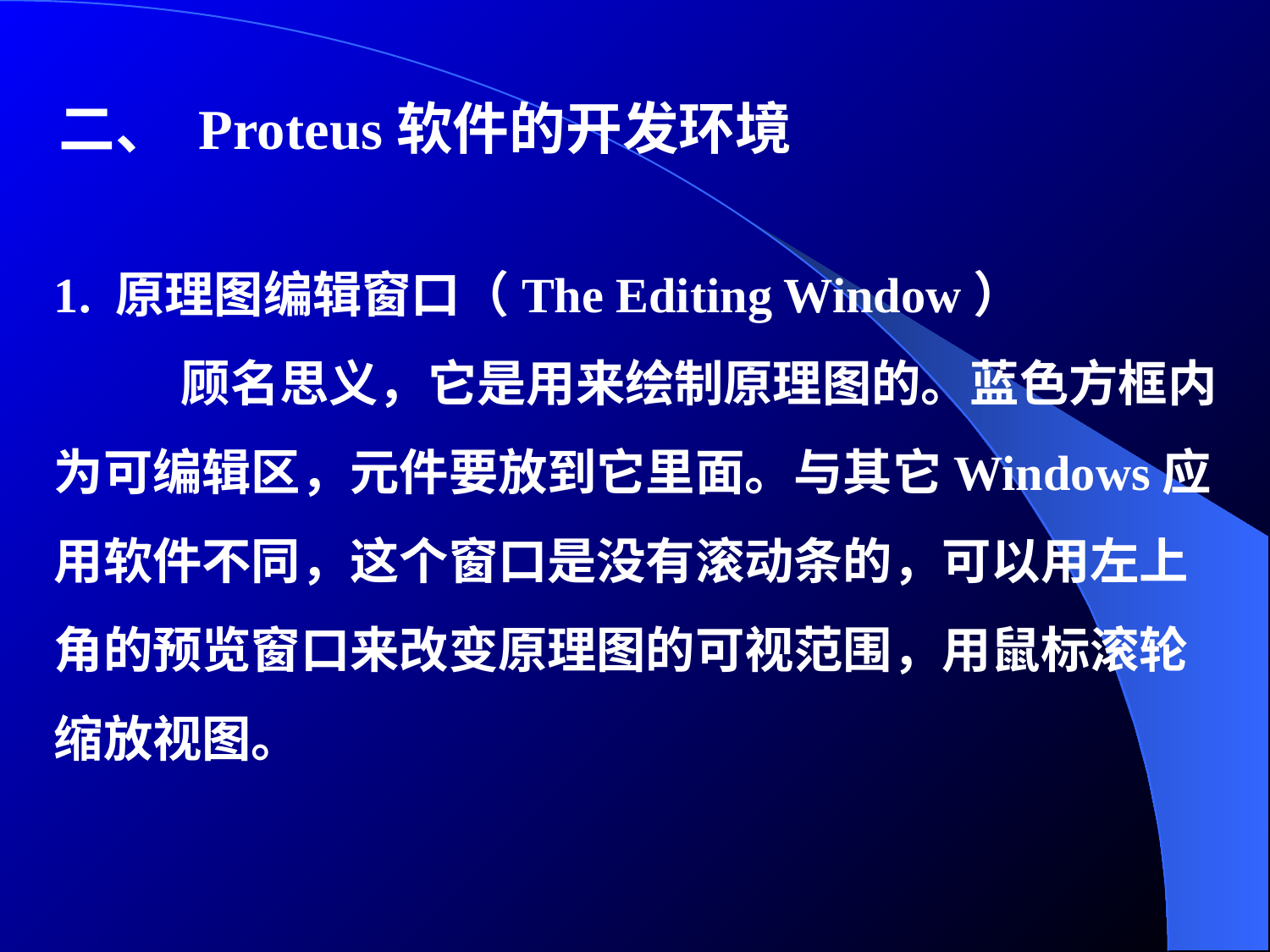

二、 Proteus软件的开发环境
1. 原理图编辑窗口（The Editing Window）
	顾名思义，它是用来绘制原理图的。蓝色方框内为可编辑区，元件要放到它里面。与其它Windows应用软件不同，这个窗口是没有滚动条的，可以用左上角的预览窗口来改变原理图的可视范围，用鼠标滚轮缩放视图。